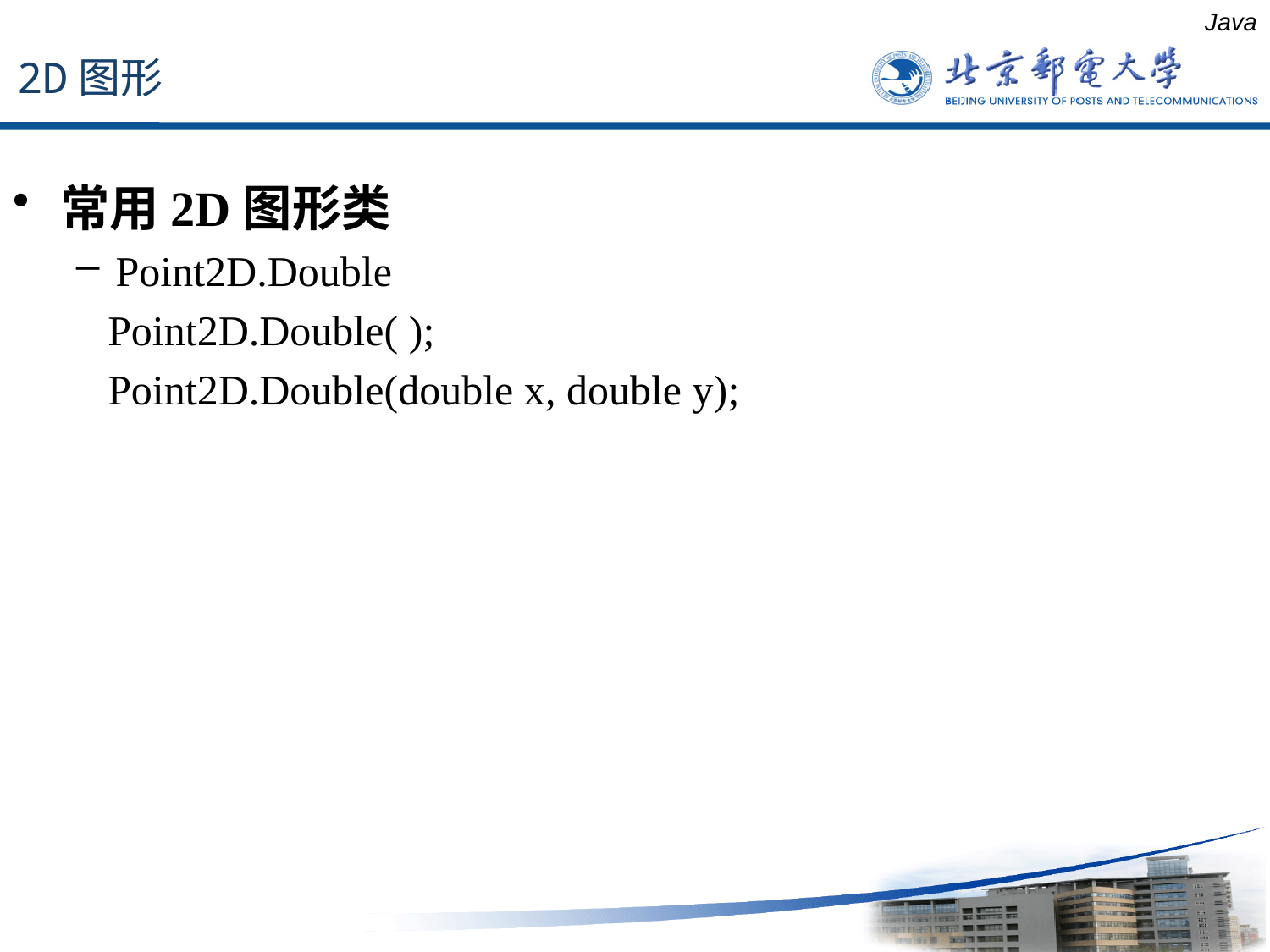

2D图形
Java
常用2D图形类
Point2D.Double
   Point2D.Double( );
   Point2D.Double(double x, double y);